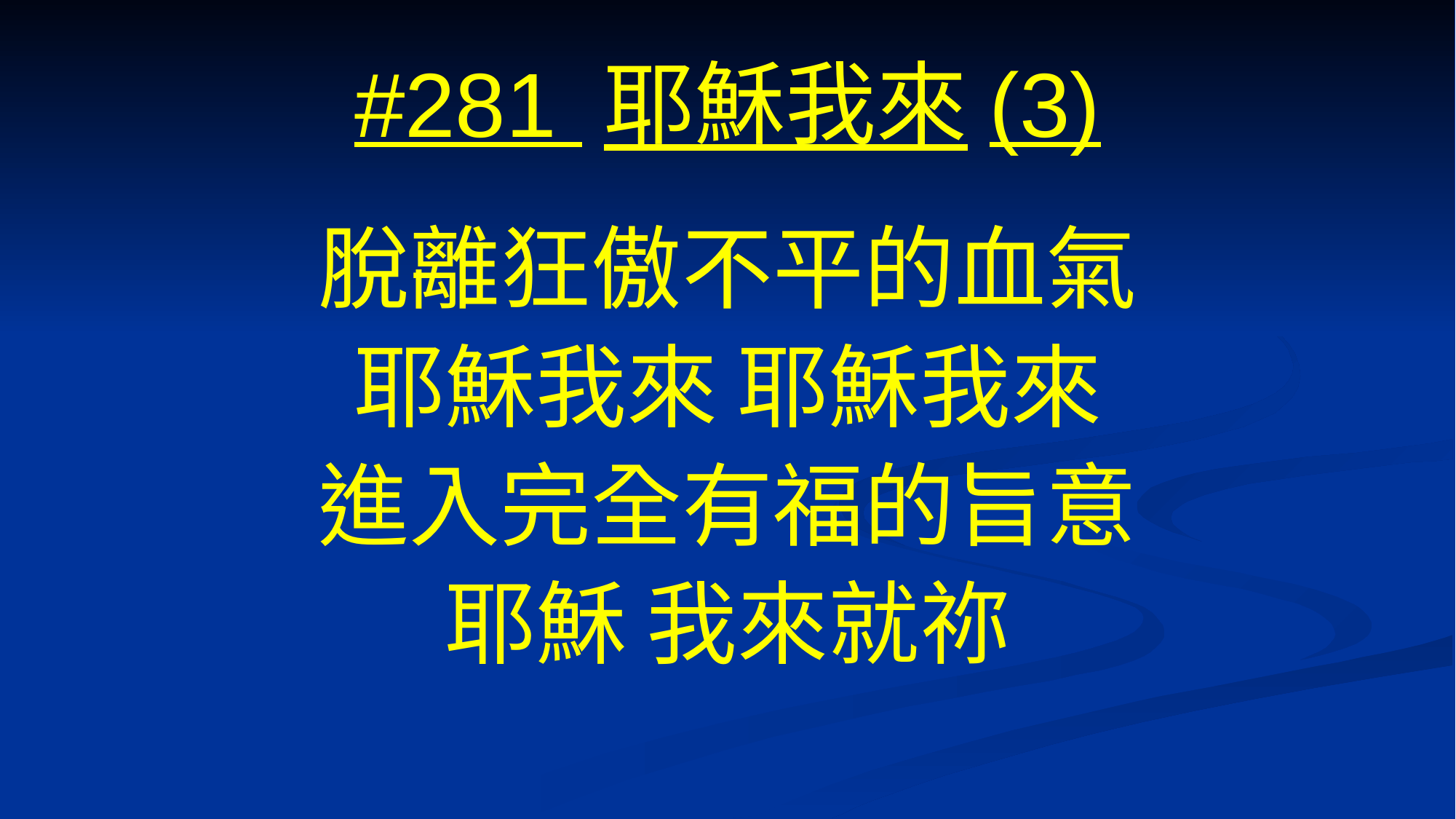

# #281 耶穌我來(3)
脫離狂傲不平的血氣
耶穌我來 耶穌我來
進入完全有福的旨意
耶穌 我來就祢